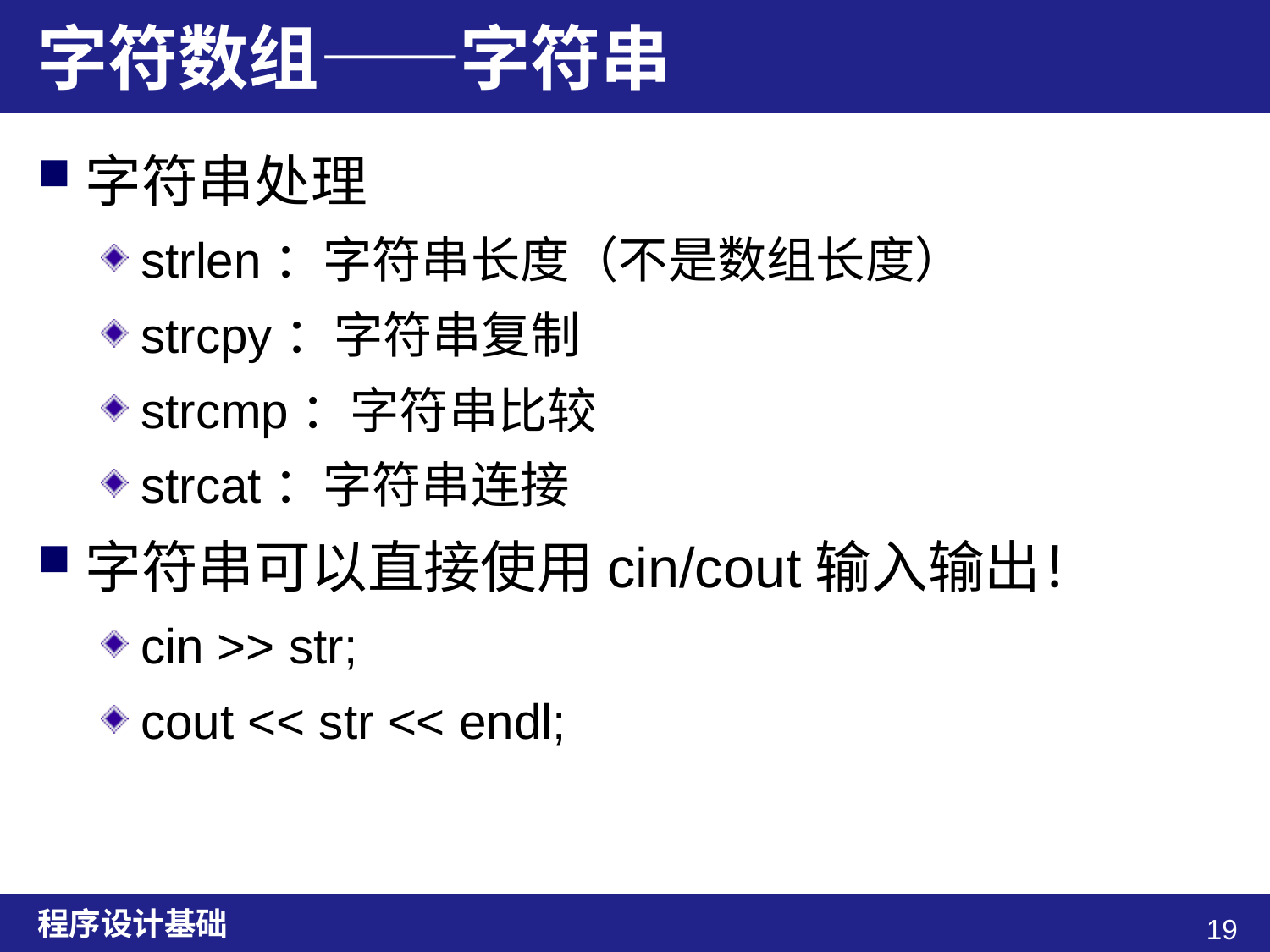

# 字符数组——字符串
字符串处理
strlen：字符串长度（不是数组长度）
strcpy：字符串复制
strcmp：字符串比较
strcat：字符串连接
字符串可以直接使用cin/cout输入输出！
cin >> str;
cout << str << endl;